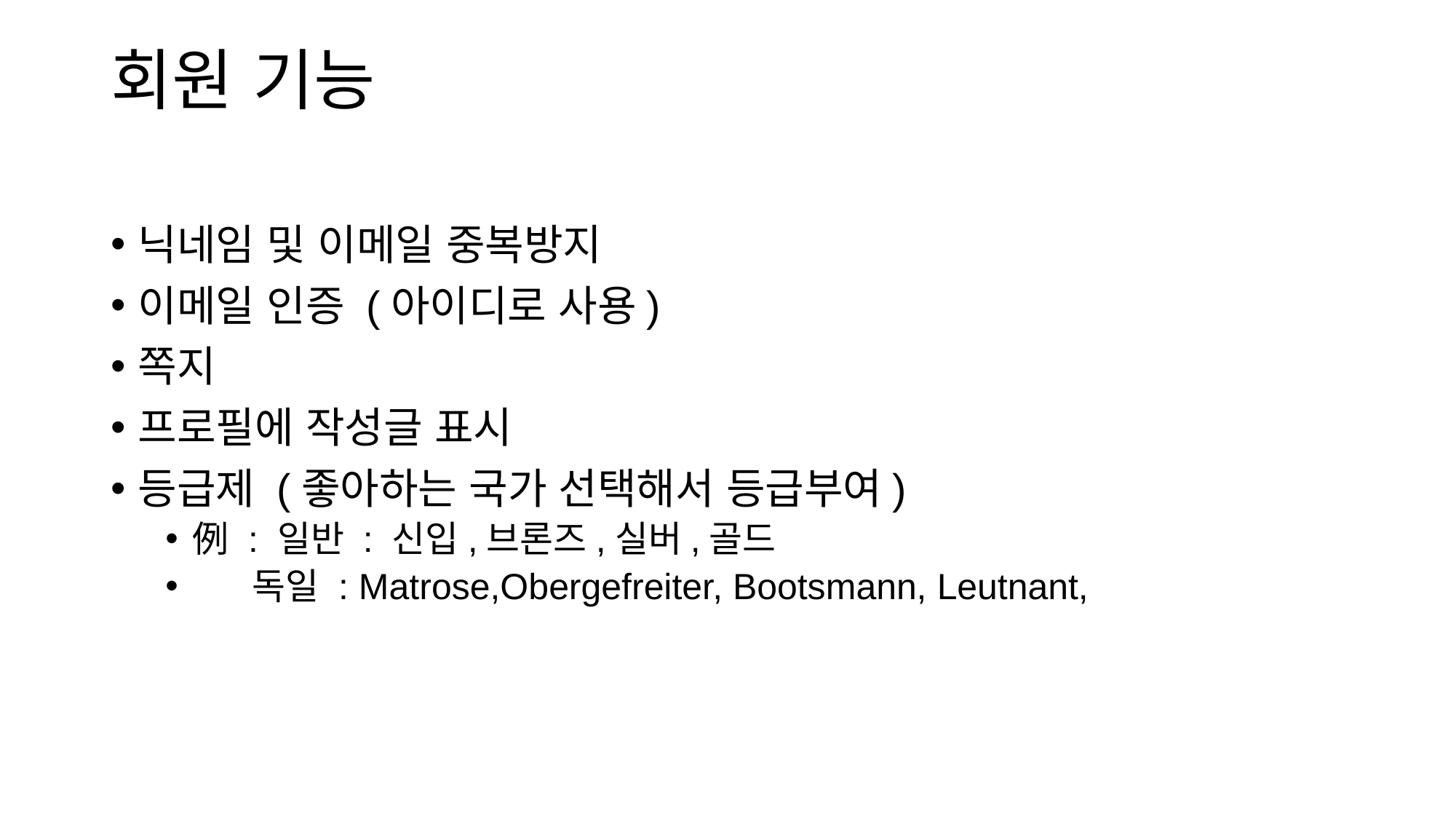

# 회원 기능
닉네임 및 이메일 중복방지
이메일 인증 (아이디로 사용)
쪽지
프로필에 작성글 표시
등급제 (좋아하는 국가 선택해서 등급부여)
例 : 일반 : 신입,브론즈,실버,골드
     독일 : Matrose,Obergefreiter, Bootsmann, Leutnant,